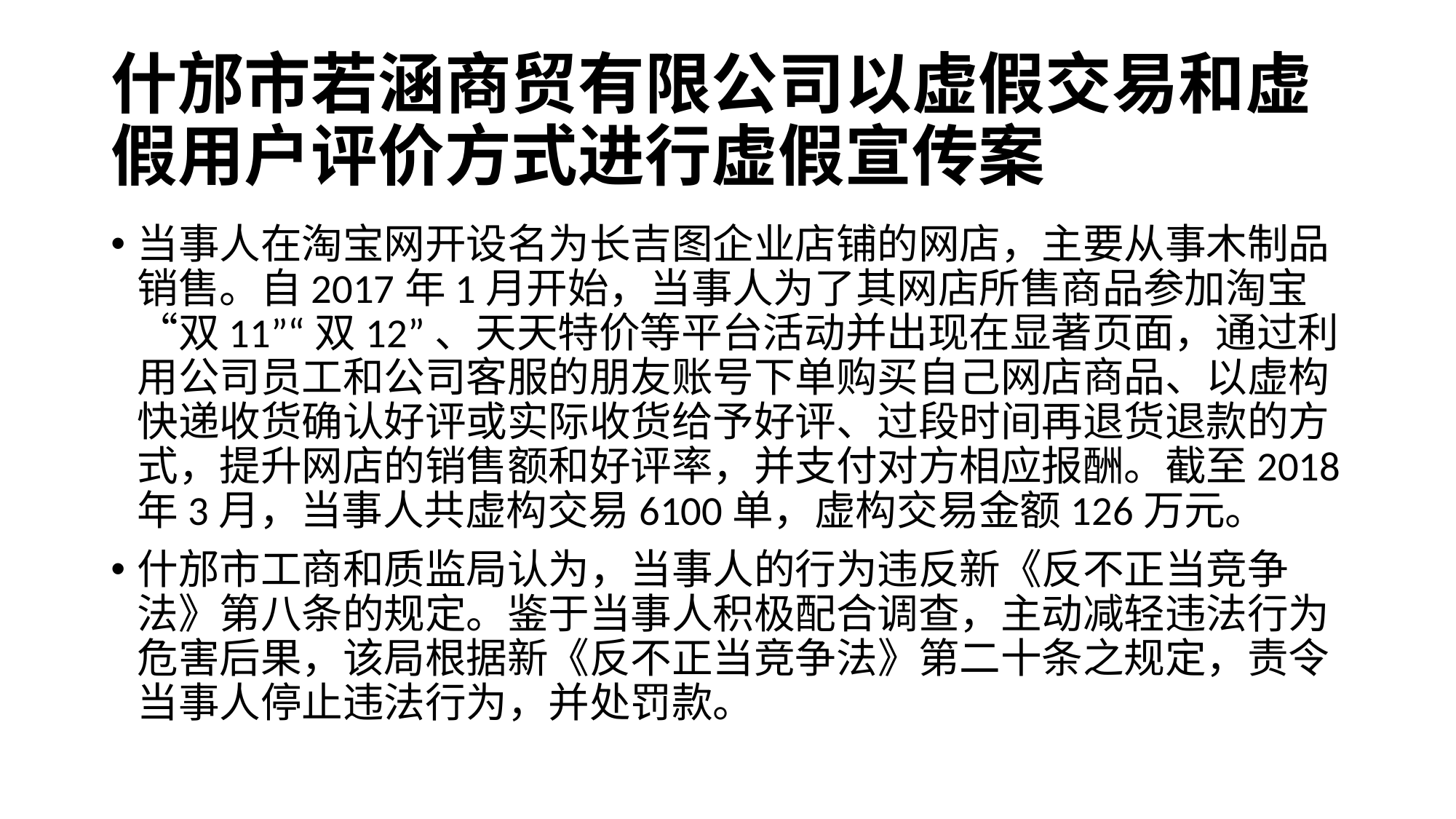

# 什邡市若涵商贸有限公司以虚假交易和虚假用户评价方式进行虚假宣传案
当事人在淘宝网开设名为长吉图企业店铺的网店，主要从事木制品销售。自2017年1月开始，当事人为了其网店所售商品参加淘宝“双11”“双12”、天天特价等平台活动并出现在显著页面，通过利用公司员工和公司客服的朋友账号下单购买自己网店商品、以虚构快递收货确认好评或实际收货给予好评、过段时间再退货退款的方式，提升网店的销售额和好评率，并支付对方相应报酬。截至2018年3月，当事人共虚构交易6100单，虚构交易金额126万元。
什邡市工商和质监局认为，当事人的行为违反新《反不正当竞争法》第八条的规定。鉴于当事人积极配合调查，主动减轻违法行为危害后果，该局根据新《反不正当竞争法》第二十条之规定，责令当事人停止违法行为，并处罚款。